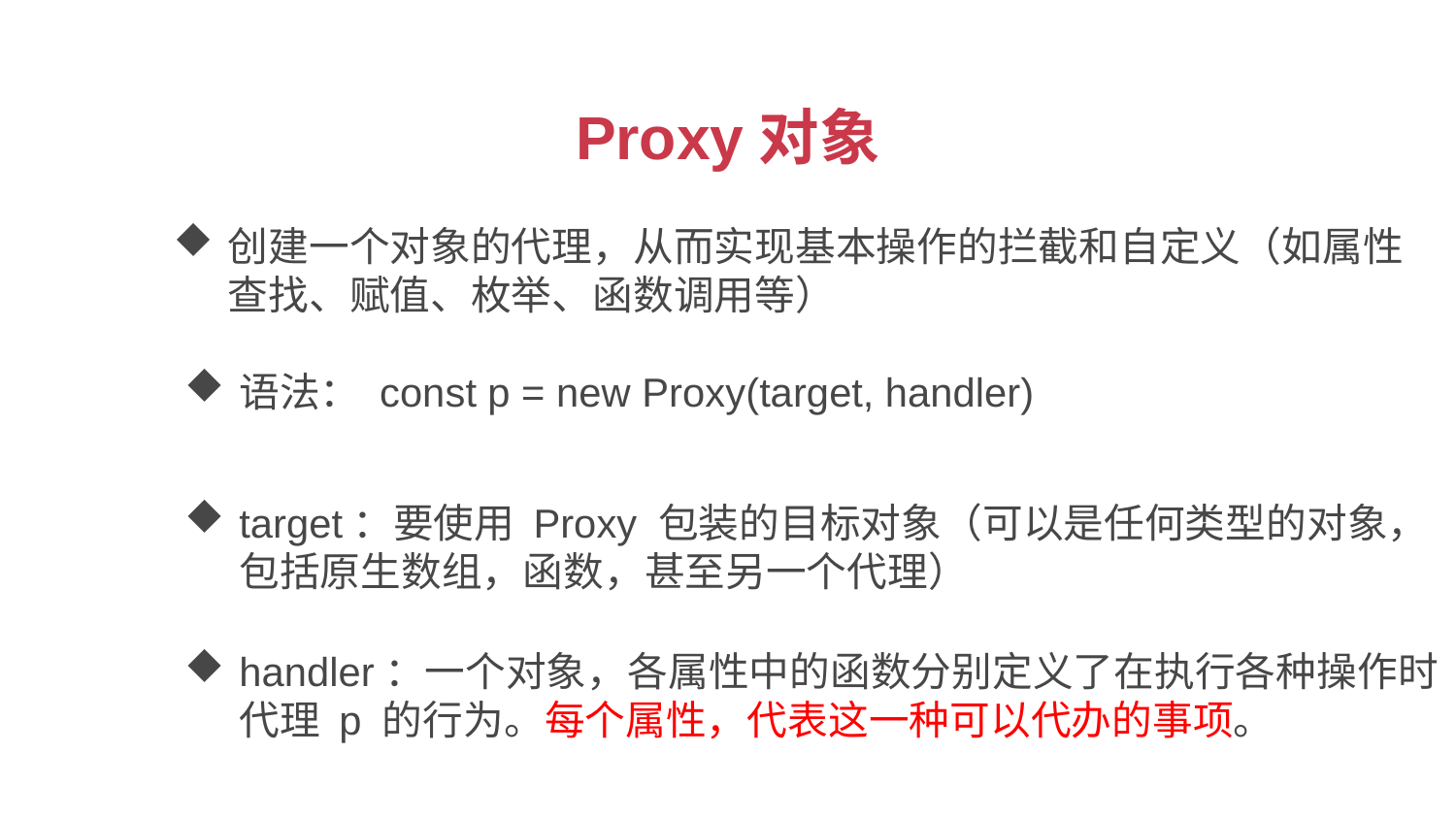

Proxy对象
创建一个对象的代理，从而实现基本操作的拦截和自定义（如属性查找、赋值、枚举、函数调用等）
语法： const p = new Proxy(target, handler)
target：要使用 Proxy 包装的目标对象（可以是任何类型的对象，包括原生数组，函数，甚至另一个代理）
handler：一个对象，各属性中的函数分别定义了在执行各种操作时代理 p 的行为。每个属性，代表这一种可以代办的事项。